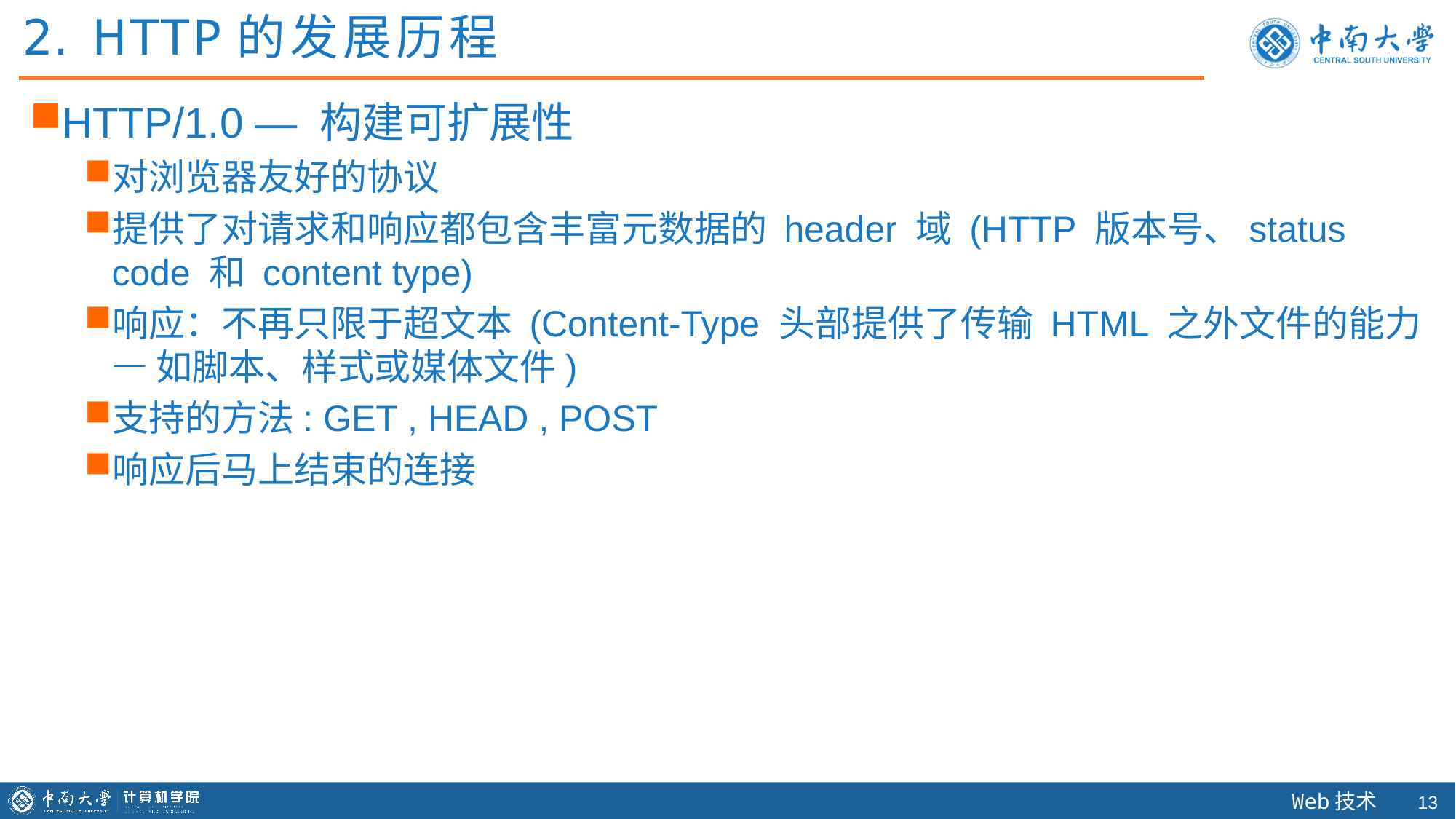

2. HTTP的发展历程

HTTP/1.0 — 构建可扩展性
对浏览器友好的协议
提供了对请求和响应都包含丰富元数据的 header 域 (HTTP 版本号、status code 和 content type)
响应：不再只限于超文本 (Content-Type 头部提供了传输 HTML 之外文件的能力 — 如脚本、样式或媒体文件)
支持的方法: GET , HEAD , POST
响应后马上结束的连接

13